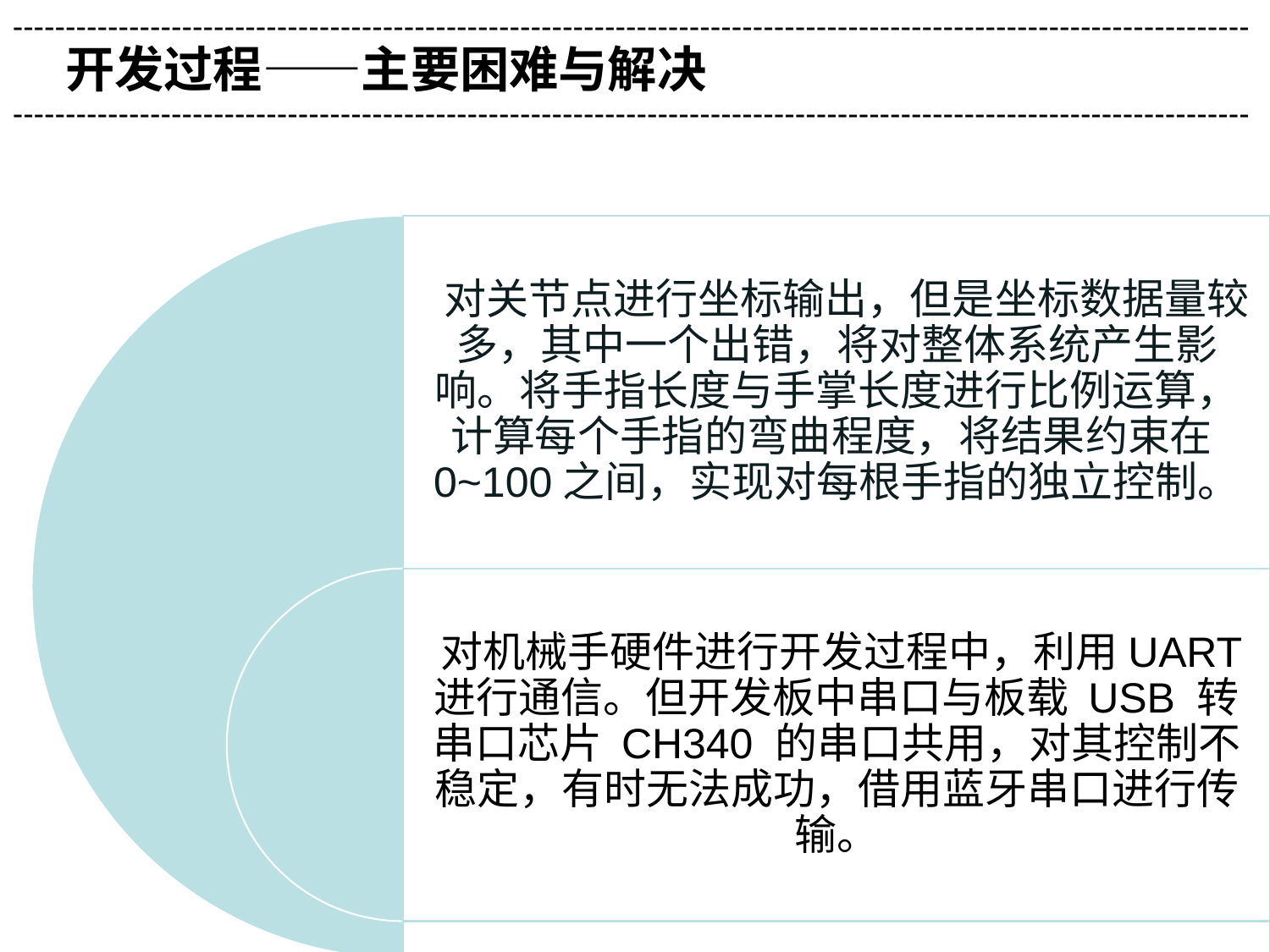

---------------------------------------------------------------------------------------------------------------------
开发过程——主要困难与解决
---------------------------------------------------------------------------------------------------------------------
 对关节点进行坐标输出，但是坐标数据量较多，其中一个出错，将对整体系统产生影响。将手指长度与手掌长度进行比例运算，计算每个手指的弯曲程度，将结果约束在0~100之间，实现对每根手指的独立控制。
 对机械手硬件进行开发过程中，利用UART进行通信。但开发板中串口与板载 USB 转串口芯片 CH340 的串口共用，对其控制不稳定，有时无法成功，借用蓝牙串口进行传输。